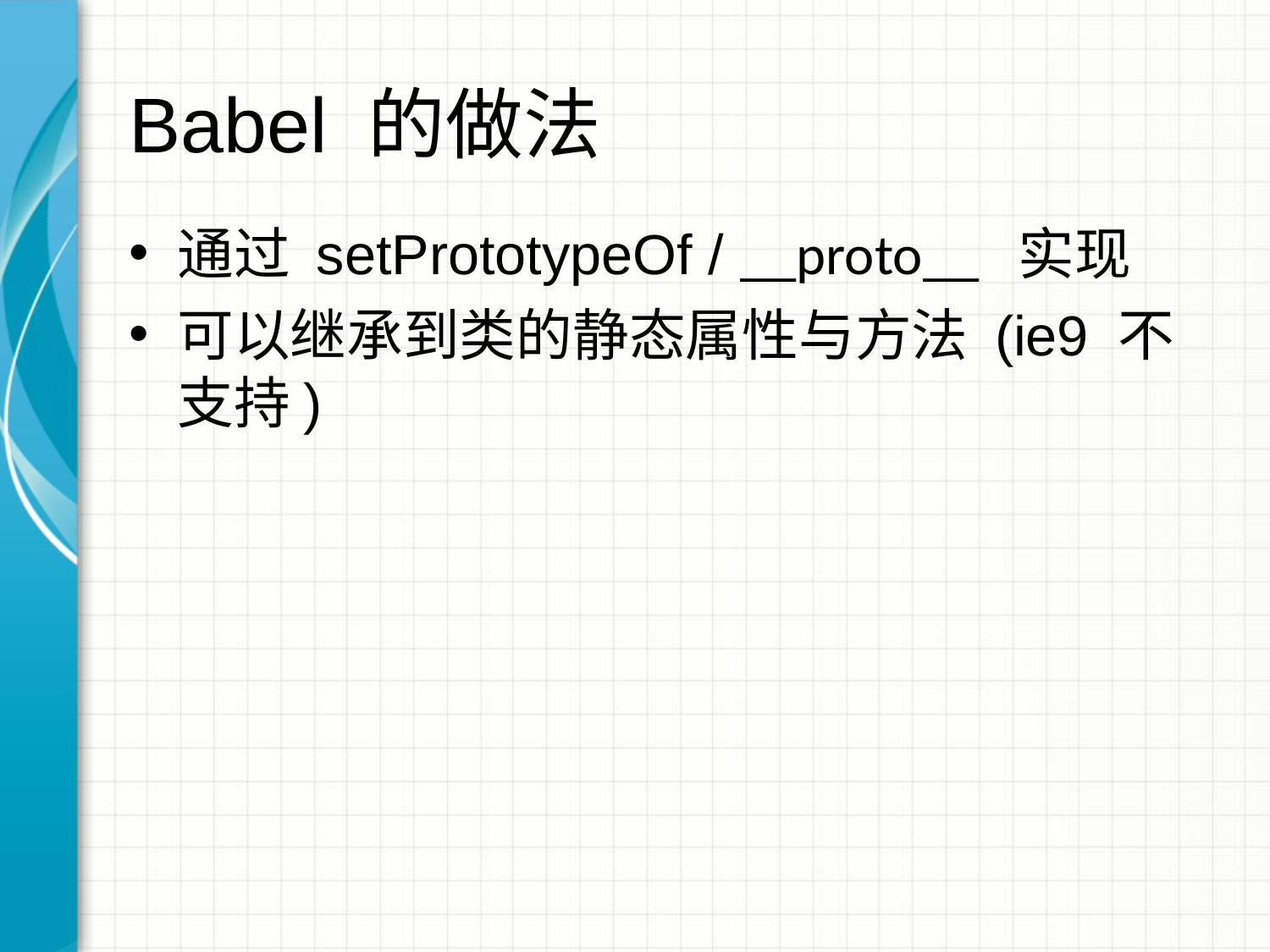

# Babel 的做法
通过 setPrototypeOf / __proto__  实现
可以继承到类的静态属性与方法 (ie9 不支持)